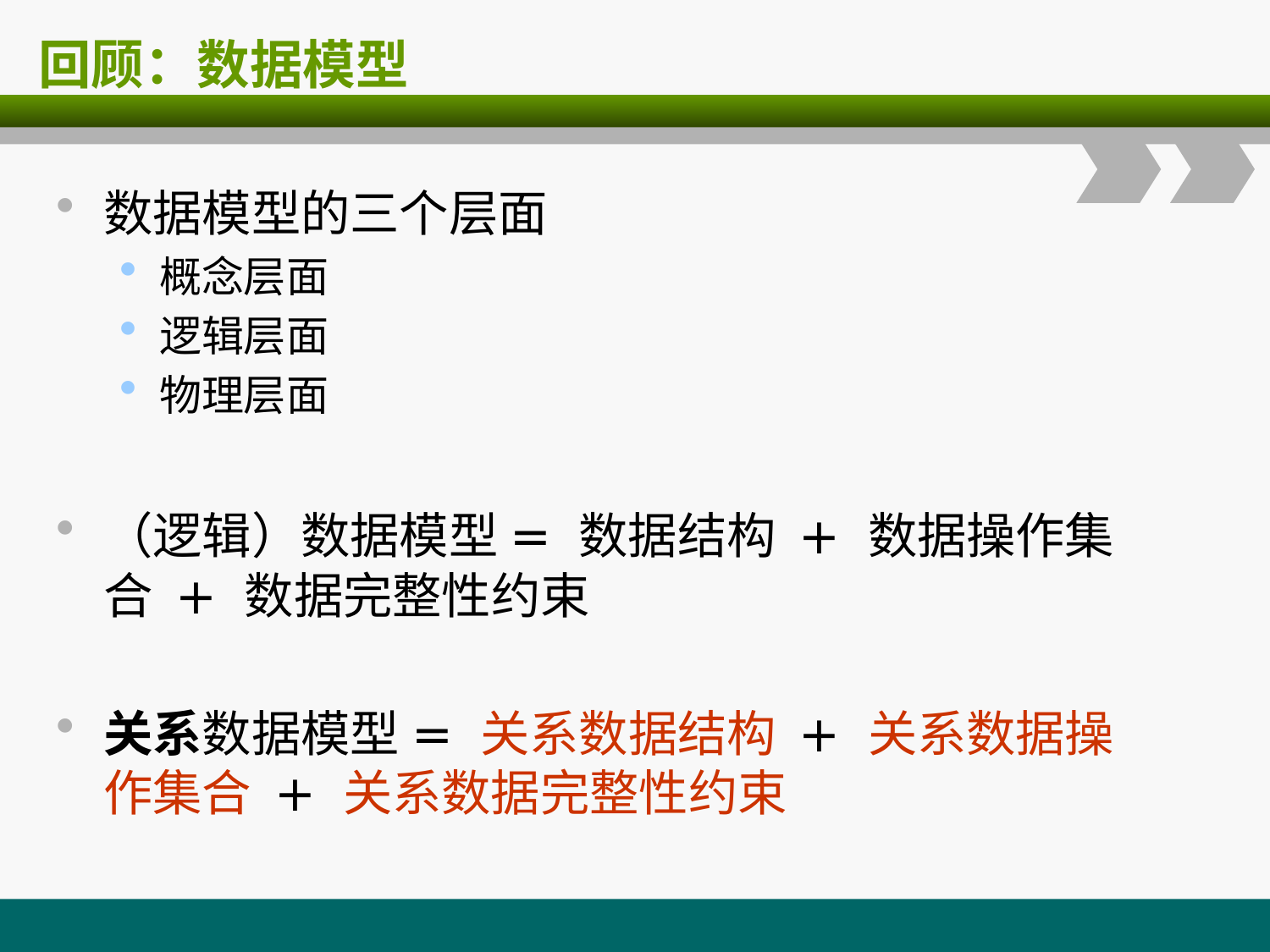

# 回顾：数据模型
数据模型的三个层面
概念层面
逻辑层面
物理层面

（逻辑）数据模型= 数据结构 + 数据操作集合 + 数据完整性约束

关系数据模型= 关系数据结构 + 关系数据操作集合 + 关系数据完整性约束